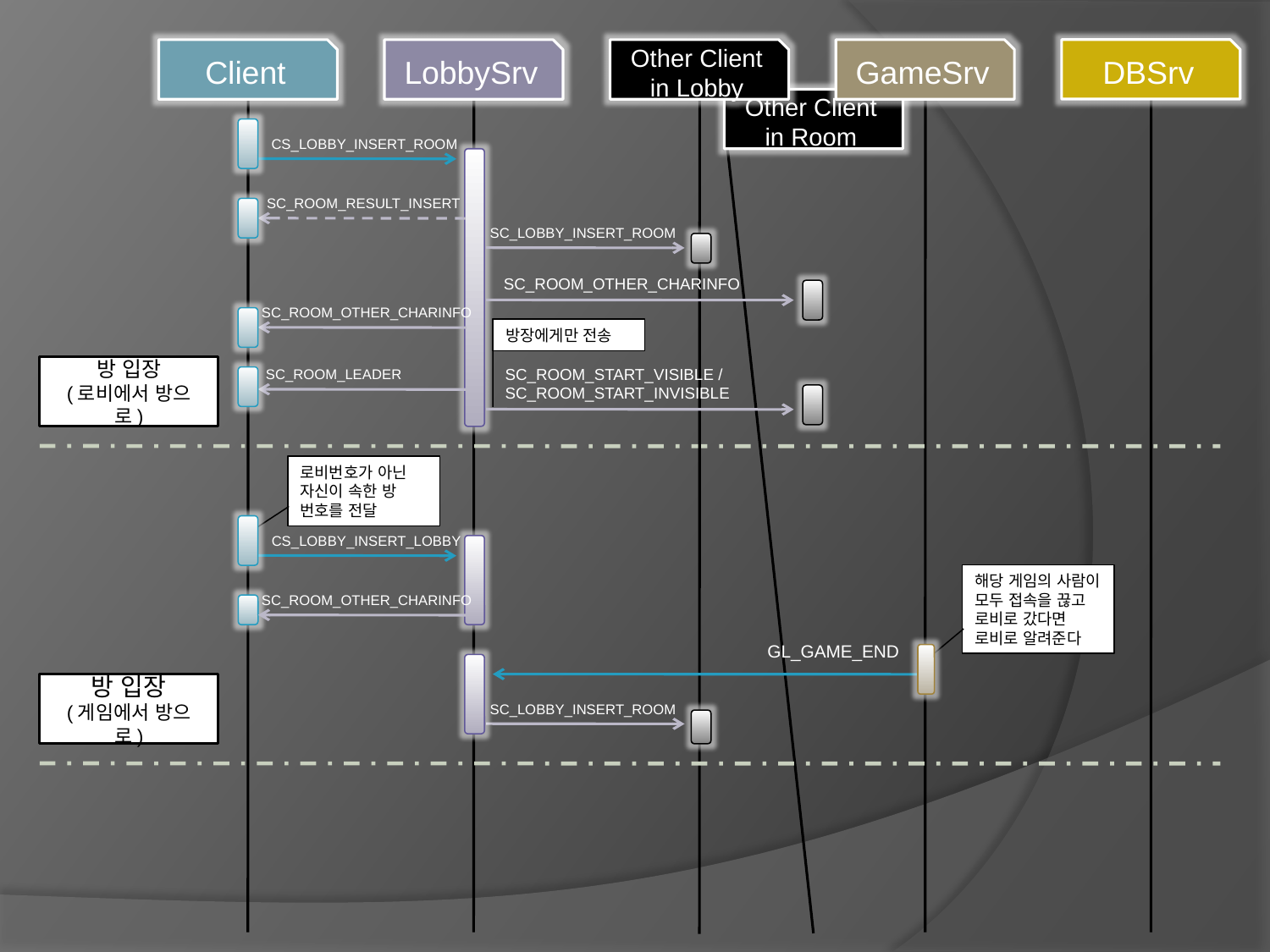

DBSrv
Client
LobbySrv
Other Client in Lobby
GameSrv
Other Client in Room

CS_LOBBY_INSERT_ROOM

SC_ROOM_RESULT_INSERT

SC_LOBBY_INSERT_ROOM

SC_ROOM_OTHER_CHARINFO

SC_ROOM_OTHER_CHARINFO

방장에게만 전송
방 입장
(로비에서 방으로)
SC_ROOM_START_VISIBLE /
SC_ROOM_START_INVISIBLE
SC_ROOM_LEADER

로비번호가 아닌 자신이 속한 방 번호를 전달

CS_LOBBY_INSERT_LOBBY

해당 게임의 사람이 모두 접속을 끊고 로비로 갔다면 로비로 알려준다
SC_ROOM_OTHER_CHARINFO

GL_GAME_END

방 입장
(게임에서 방으로)
SC_LOBBY_INSERT_ROOM